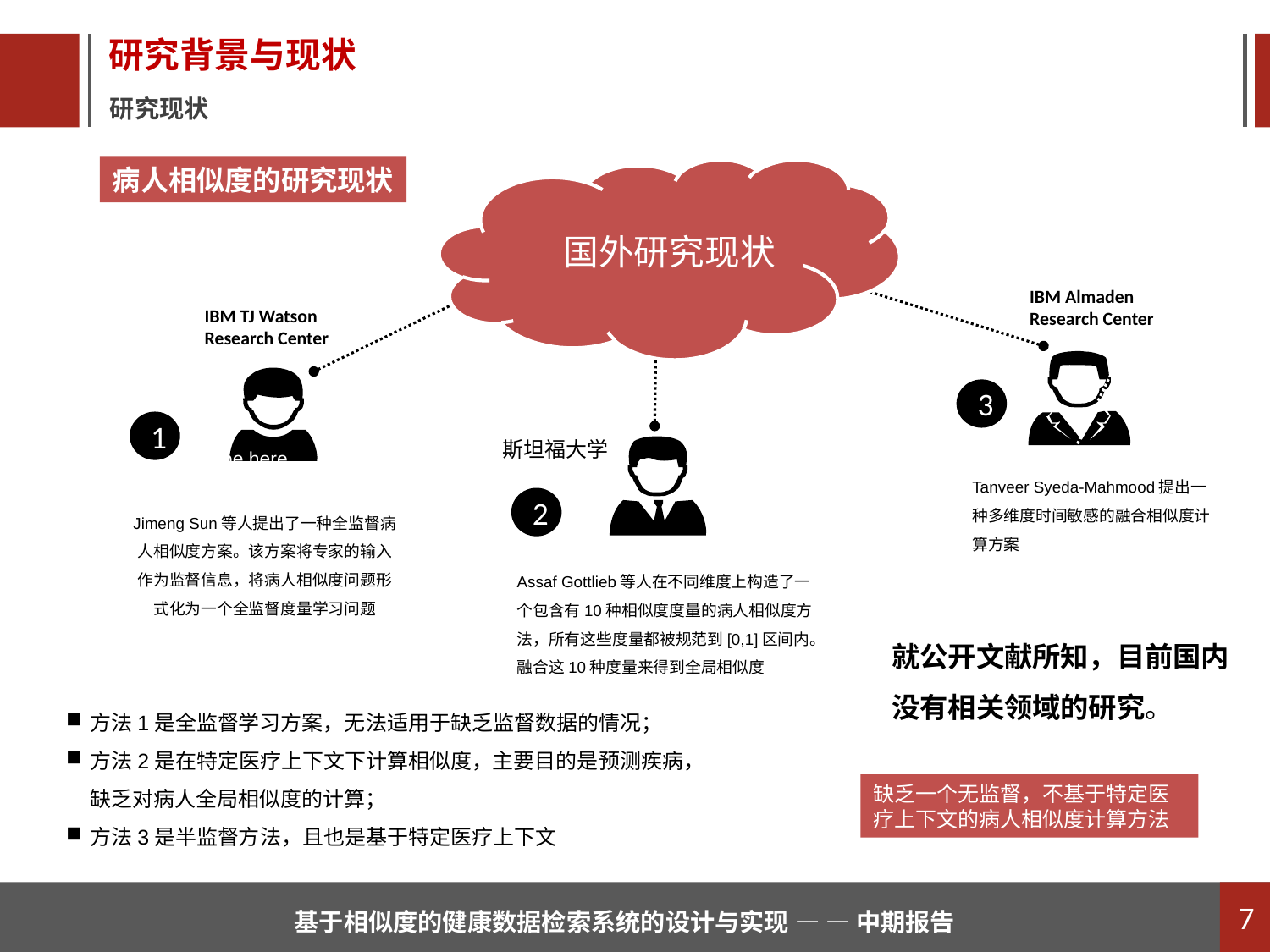

研究背景与现状

研究现状
病人相似度的研究现状

国外研究现状

IBM Almaden Research Center
IBM TJ Watson Research Center

3
1
斯坦福大学

Type here
Tanveer Syeda-Mahmood提出一种多维度时间敏感的融合相似度计算方案
2
Jimeng Sun等人提出了一种全监督病人相似度方案。该方案将专家的输入作为监督信息，将病人相似度问题形式化为一个全监督度量学习问题
Type here
Type here
Type something here
Type something here
Type something here
Type something here
Type something here
Type something here
Assaf Gottlieb等人在不同维度上构造了一个包含有10种相似度度量的病人相似度方法，所有这些度量都被规范到[0,1]区间内。融合这10种度量来得到全局相似度
就公开文献所知，目前国内没有相关领域的研究。
方法1是全监督学习方案，无法适用于缺乏监督数据的情况；
方法2是在特定医疗上下文下计算相似度，主要目的是预测疾病，缺乏对病人全局相似度的计算；
方法3是半监督方法，且也是基于特定医疗上下文
缺乏一个无监督，不基于特定医疗上下文的病人相似度计算方法

7
基于相似度的健康数据检索系统的设计与实现 — — 中期报告